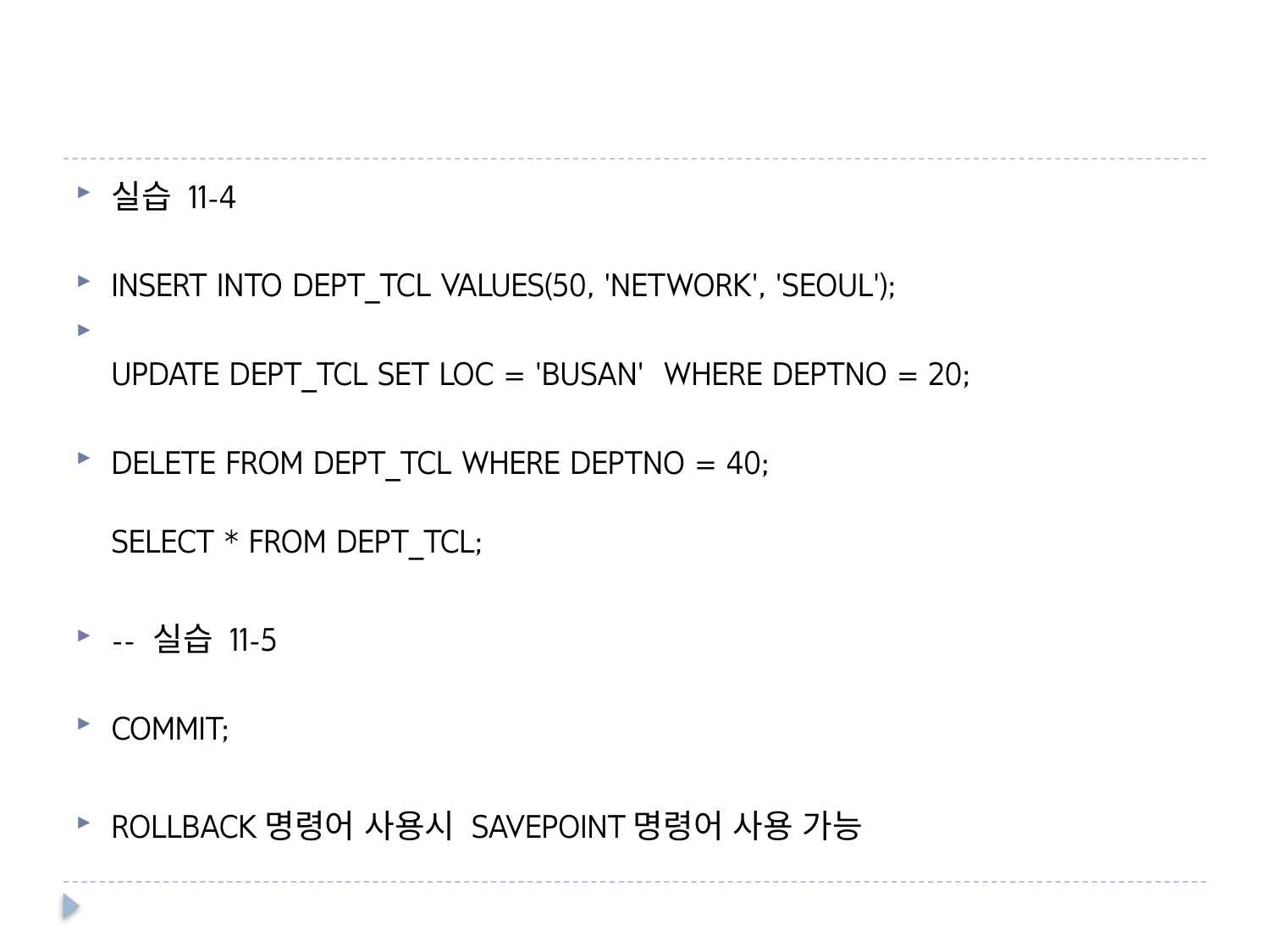

실습 11-4
INSERT INTO DEPT_TCL VALUES(50, 'NETWORK', 'SEOUL');
UPDATE DEPT_TCL SET LOC = 'BUSAN'  WHERE DEPTNO = 20;
DELETE FROM DEPT_TCL WHERE DEPTNO = 40;
SELECT * FROM DEPT_TCL;

-- 실습 11-5
COMMIT;

ROLLBACK명령어 사용시 SAVEPOINT명령어 사용 가능